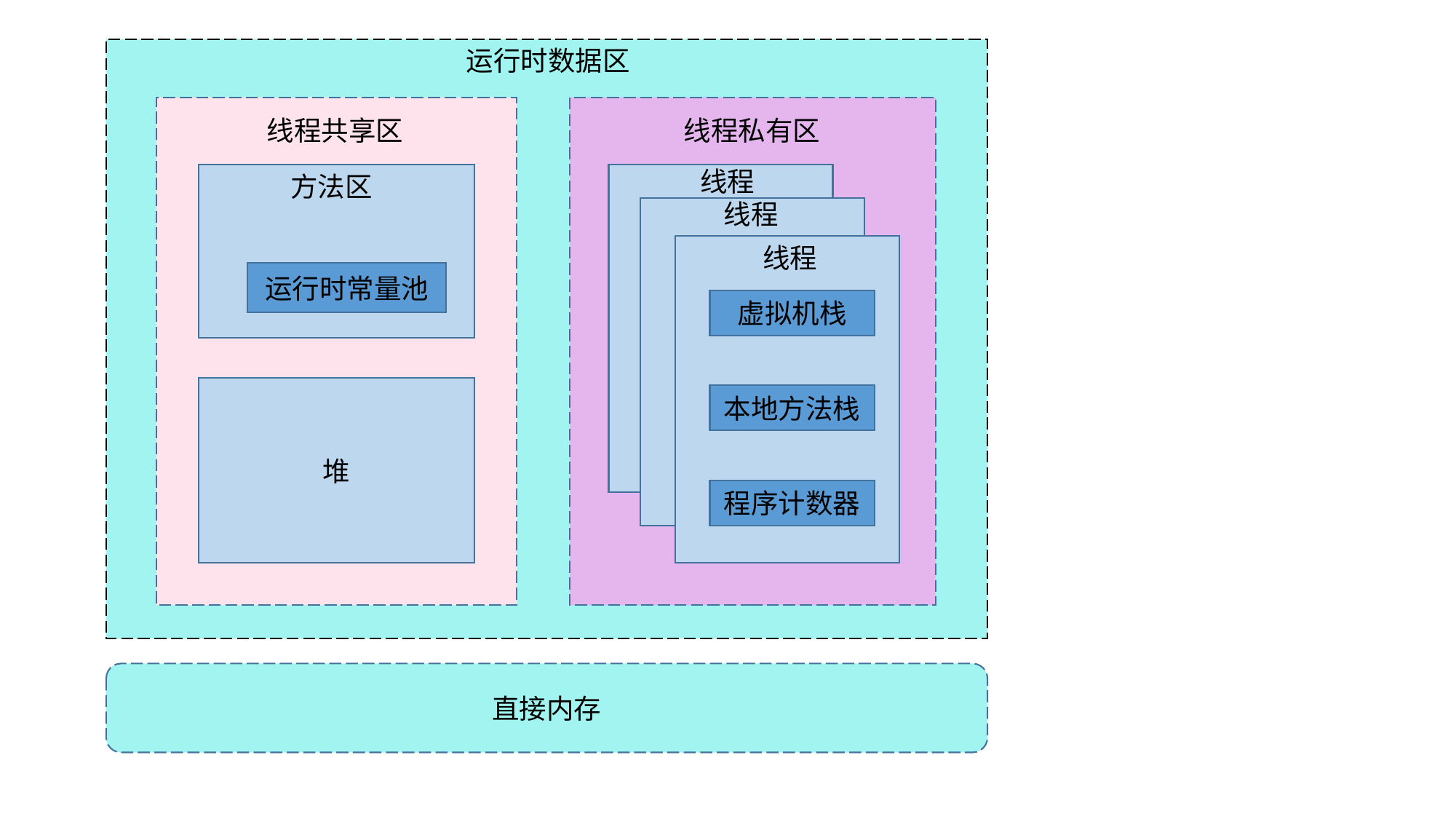

运行时数据区

线程共享区
线程私有区
线程

方法区

线程

线程
运行时常量池
虚拟机栈
堆
本地方法栈
程序计数器
直接内存